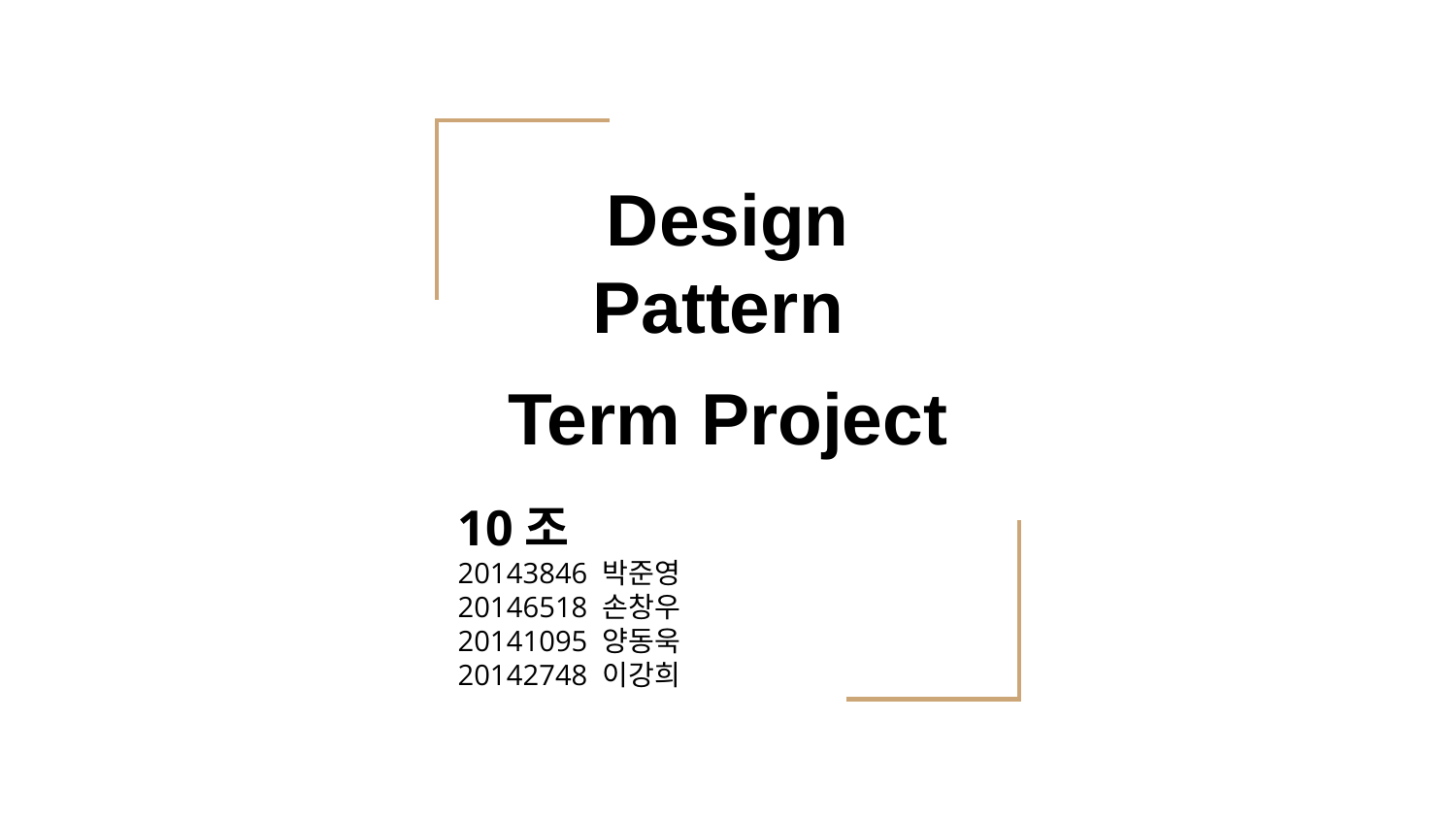

# Design Pattern
Term Project
10조
20143846 박준영
20146518 손창우
20141095 양동욱
20142748 이강희